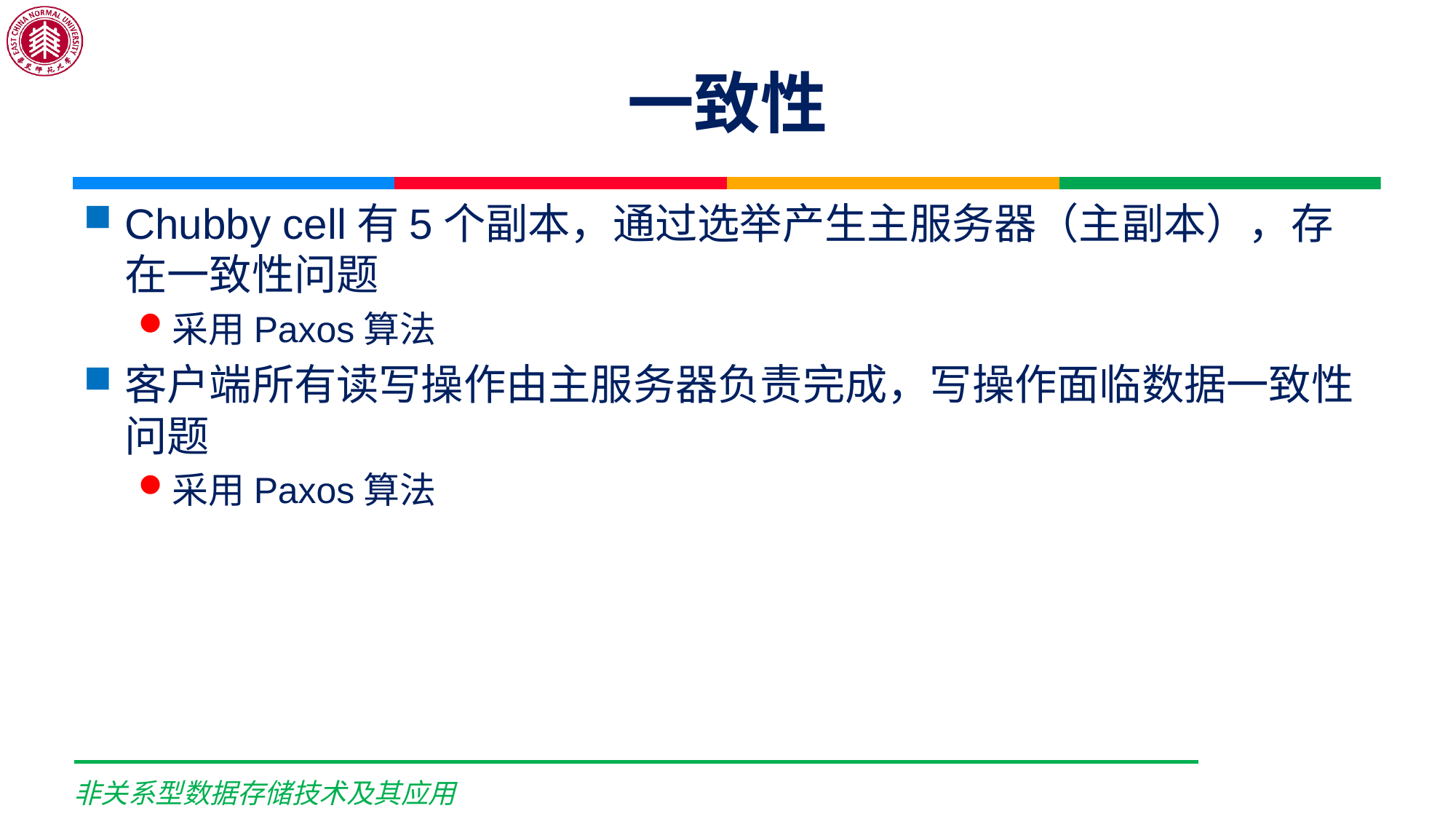

# 一致性
Chubby cell有5个副本，通过选举产生主服务器（主副本），存在一致性问题
采用Paxos算法
客户端所有读写操作由主服务器负责完成，写操作面临数据一致性问题
采用Paxos算法